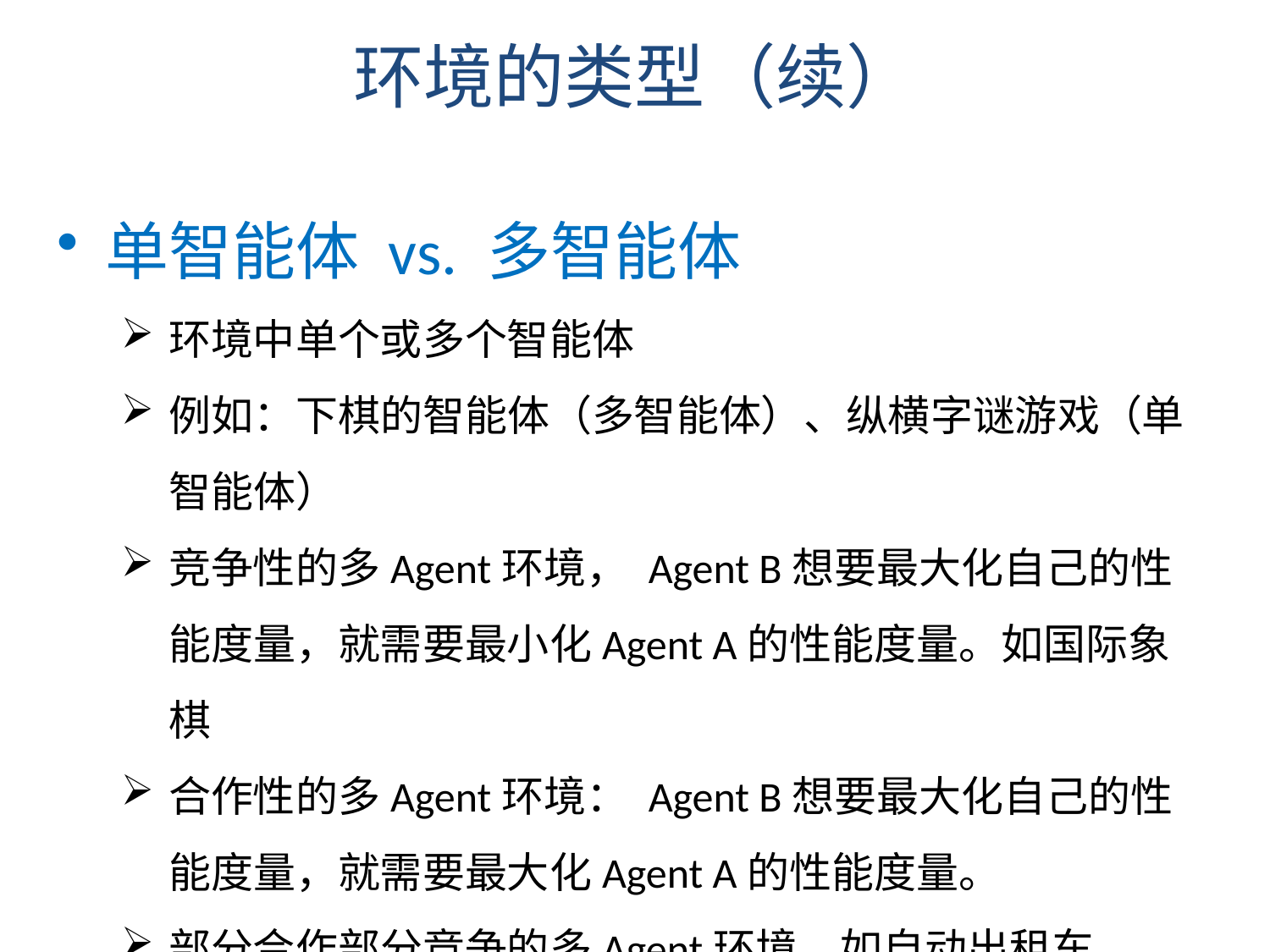

环境的类型（续）

单智能体 vs. 多智能体
环境中单个或多个智能体
例如：下棋的智能体（多智能体）、纵横字谜游戏（单智能体）
竞争性的多Agent环境， Agent B想要最大化自己的性能度量，就需要最小化Agent A的性能度量。如国际象棋
合作性的多Agent环境： Agent B想要最大化自己的性能度量，就需要最大化Agent A的性能度量。
部分合作部分竞争的多Agent环境，如自动出租车